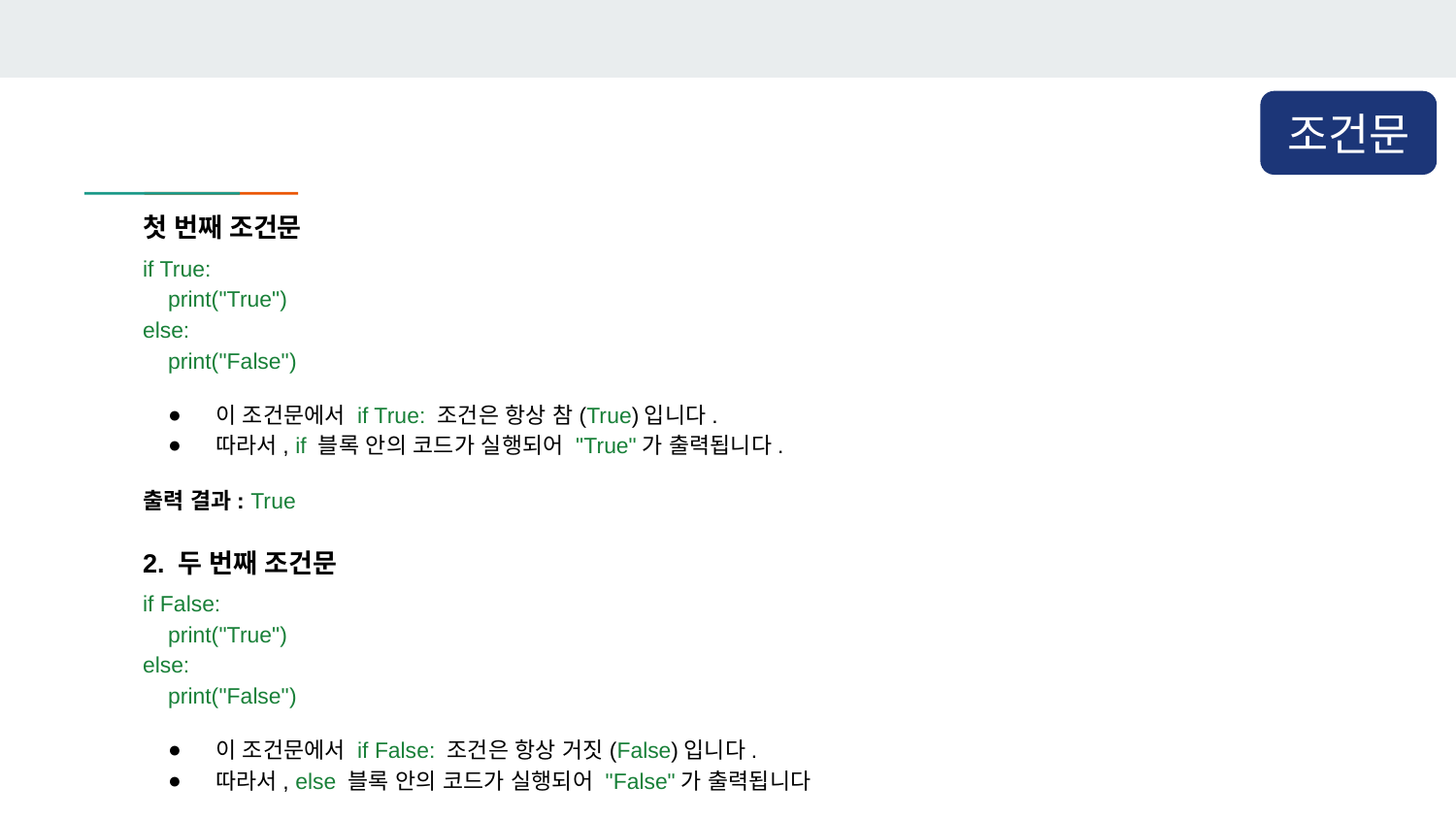

조건문
첫 번째 조건문
if True:
    print("True")
else:
    print("False")
이 조건문에서 if True: 조건은 항상 참(True)입니다.
따라서, if 블록 안의 코드가 실행되어 "True"가 출력됩니다.
출력 결과: True
2. 두 번째 조건문
if False:
    print("True")
else:
    print("False")
이 조건문에서 if False: 조건은 항상 거짓(False)입니다.
따라서, else 블록 안의 코드가 실행되어 "False"가 출력됩니다